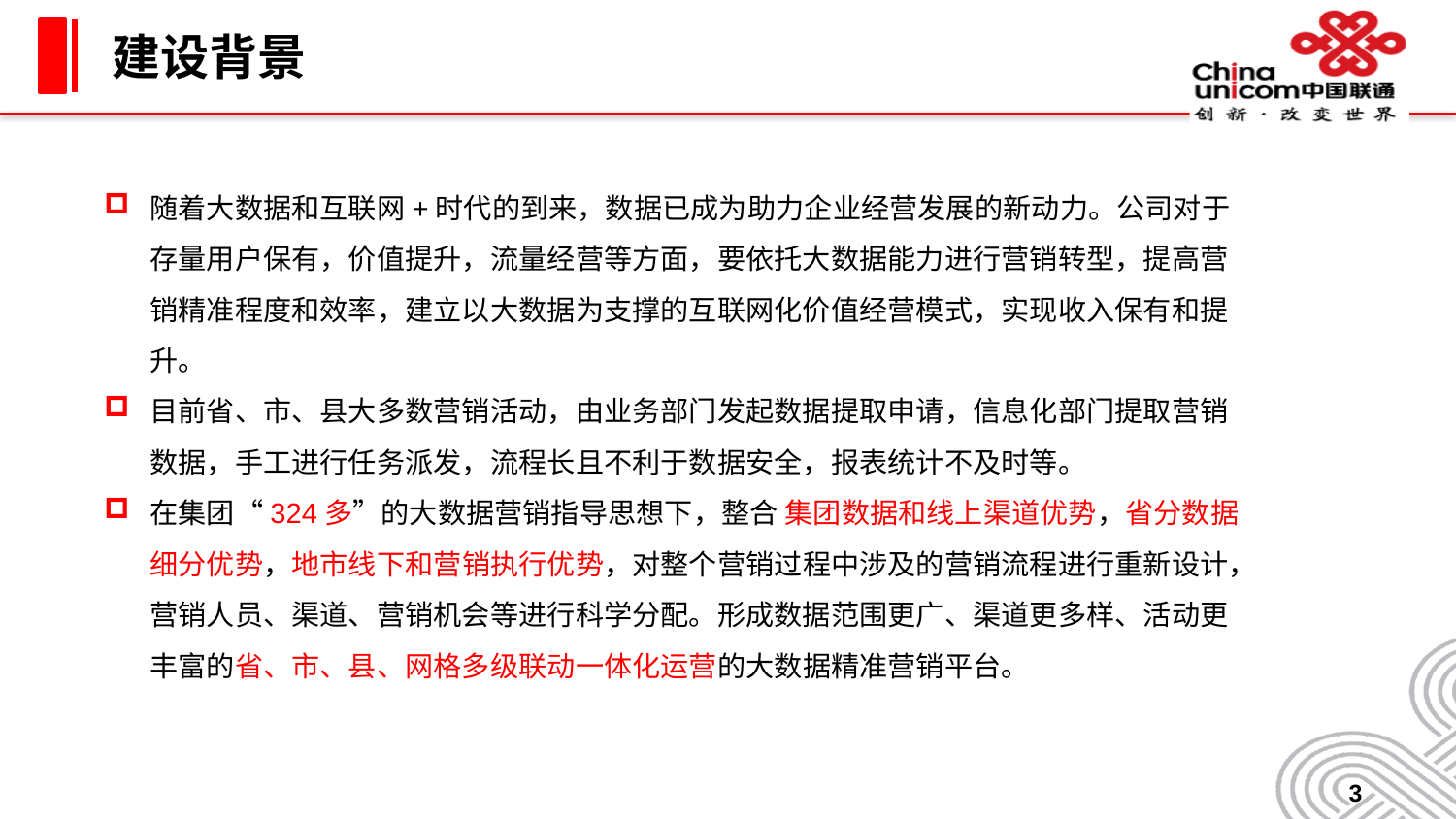

# 建设背景
随着大数据和互联网+时代的到来，数据已成为助力企业经营发展的新动力。公司对于存量用户保有，价值提升，流量经营等方面，要依托大数据能力进行营销转型，提高营销精准程度和效率，建立以大数据为支撑的互联网化价值经营模式，实现收入保有和提升。
目前省、市、县大多数营销活动，由业务部门发起数据提取申请，信息化部门提取营销数据，手工进行任务派发，流程长且不利于数据安全，报表统计不及时等。
在集团“324多”的大数据营销指导思想下，整合 集团数据和线上渠道优势，省分数据细分优势，地市线下和营销执行优势，对整个营销过程中涉及的营销流程进行重新设计，营销人员、渠道、营销机会等进行科学分配。形成数据范围更广、渠道更多样、活动更丰富的省、市、县、网格多级联动一体化运营的大数据精准营销平台。

3